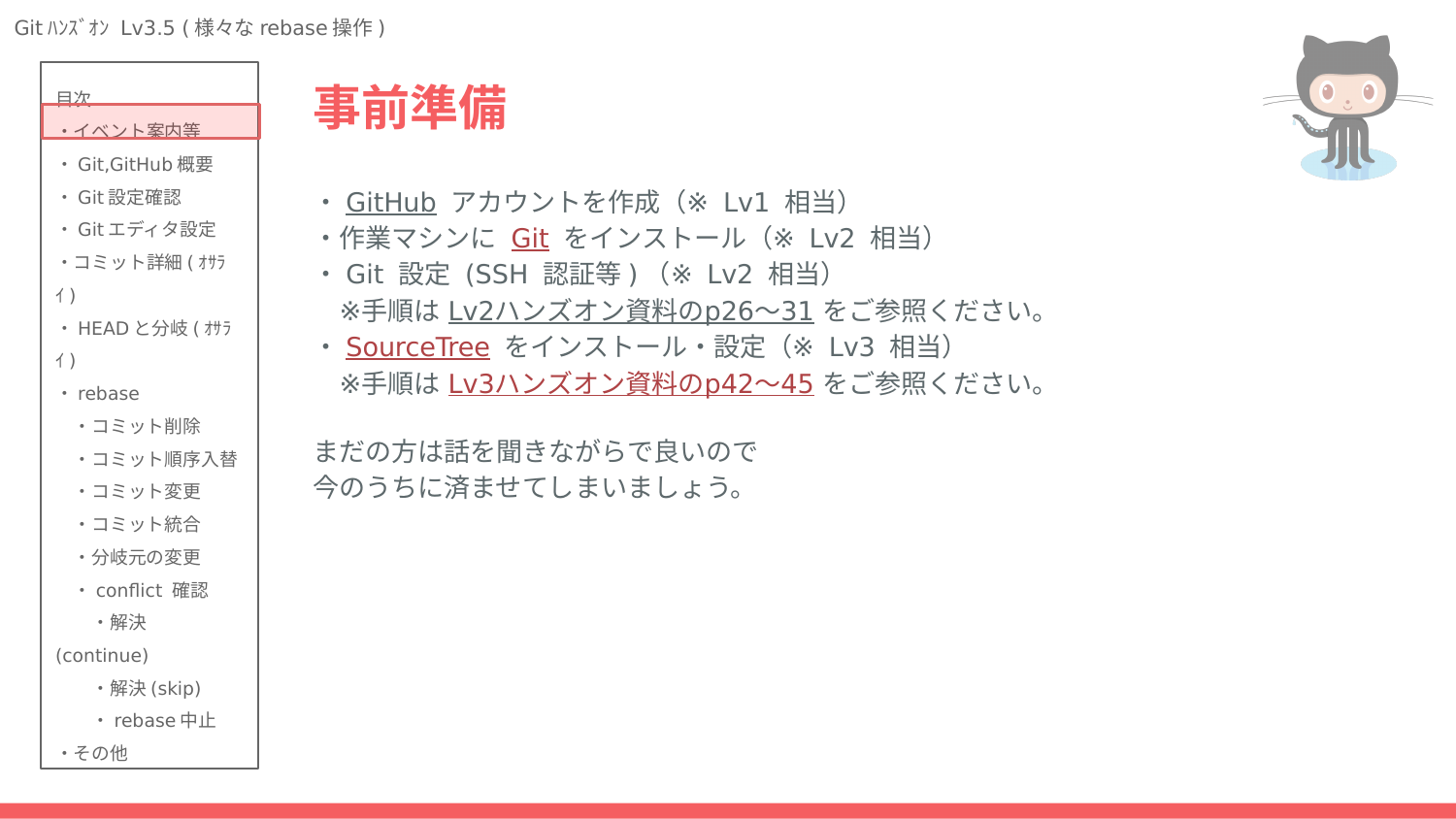

# 事前準備

・GitHub アカウントを作成（※ Lv1 相当）
・作業マシンに Git をインストール（※ Lv2 相当）
・Git 設定 (SSH 認証等)（※ Lv2 相当）
　※手順は Lv2ハンズオン資料のp26～31 をご参照ください。
・SourceTree をインストール・設定（※ Lv3 相当）
　※手順は Lv3ハンズオン資料のp42～45 をご参照ください。
まだの方は話を聞きながらで良いので
今のうちに済ませてしまいましょう。